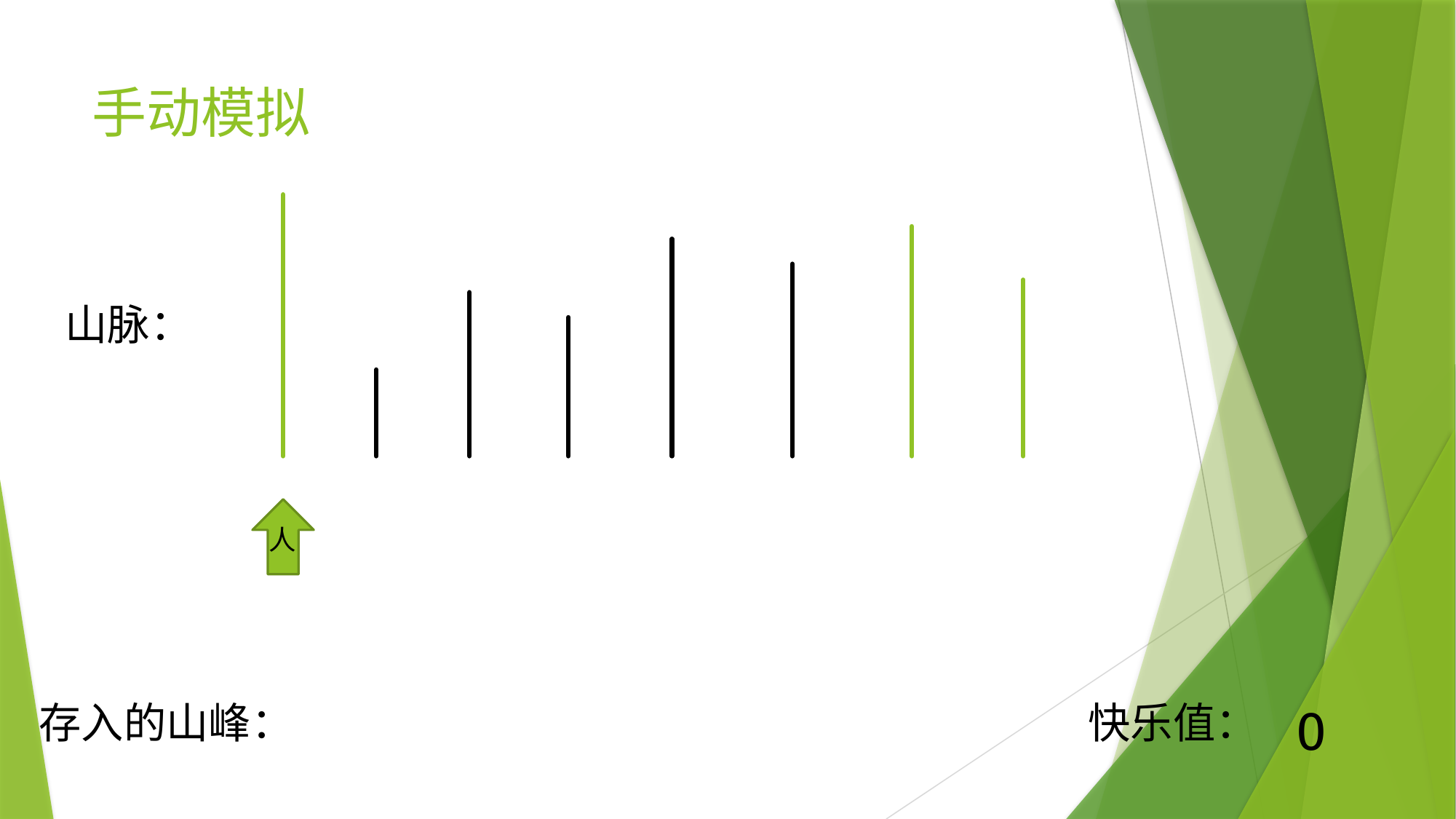

# 手动模拟
山脉：

人
存入的山峰：
快乐值：
0